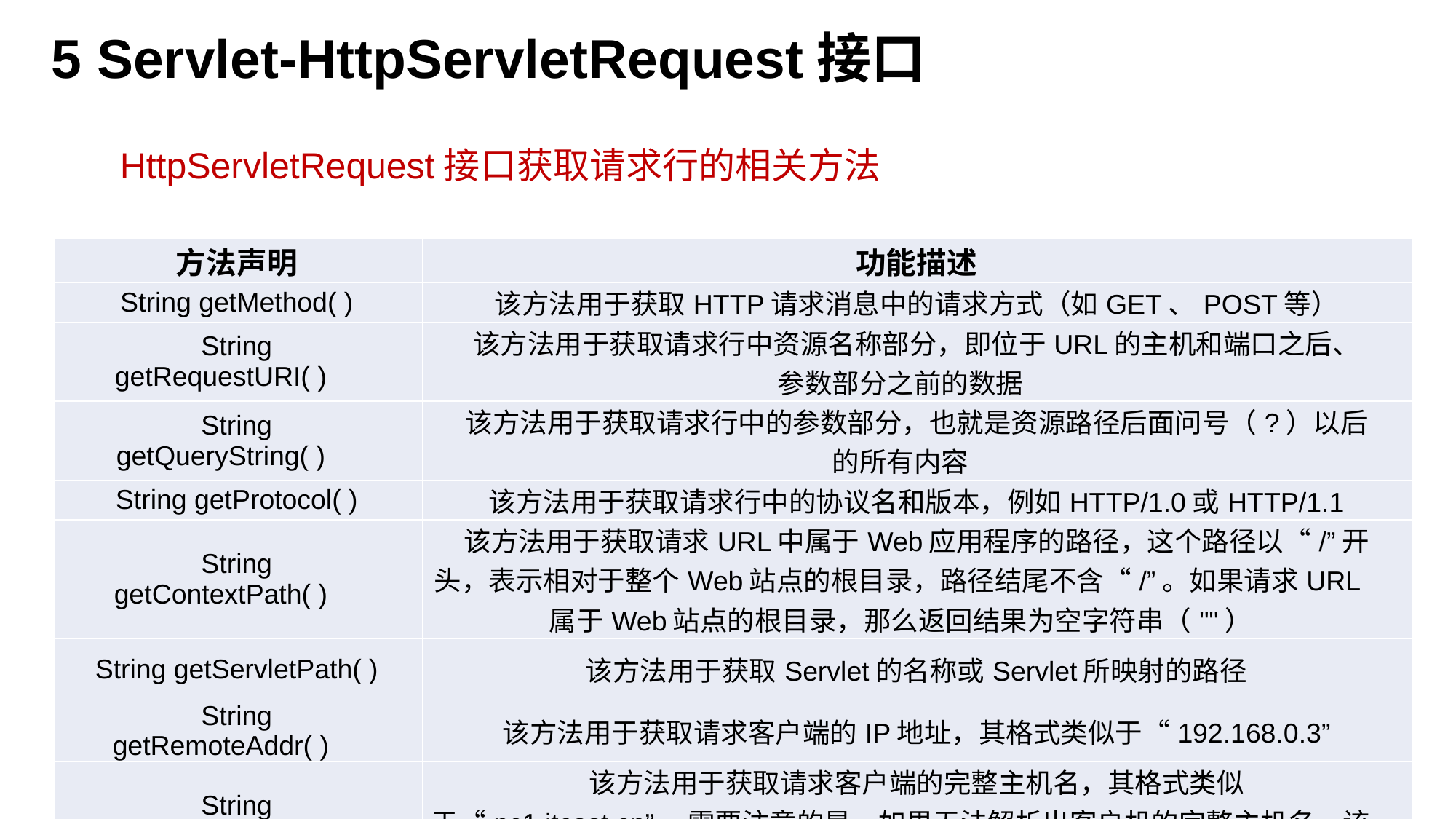

5 Servlet-HttpServletRequest接口
HttpServletRequest接口获取请求行的相关方法
| 方法声明 | 功能描述 |
| --- | --- |
| String getMethod( ) | 该方法用于获取HTTP请求消息中的请求方式（如GET、POST等） |
| String getRequestURI( ) | 该方法用于获取请求行中资源名称部分，即位于URL的主机和端口之后、参数部分之前的数据 |
| String getQueryString( ) | 该方法用于获取请求行中的参数部分，也就是资源路径后面问号（?）以后的所有内容 |
| String getProtocol( ) | 该方法用于获取请求行中的协议名和版本，例如HTTP/1.0或HTTP/1.1 |
| String getContextPath( ) | 该方法用于获取请求URL中属于Web应用程序的路径，这个路径以“/”开头，表示相对于整个Web站点的根目录，路径结尾不含“/”。如果请求URL属于Web站点的根目录，那么返回结果为空字符串（""） |
| String getServletPath( ) | 该方法用于获取Servlet的名称或Servlet所映射的路径 |
| String getRemoteAddr( ) | 该方法用于获取请求客户端的IP地址，其格式类似于“192.168.0.3” |
| String getRemoteHost( ) | 该方法用于获取请求客户端的完整主机名，其格式类似于“pc1.itcast.cn”。需要注意的是，如果无法解析出客户机的完整主机名，该方法将会返回客户端的IP地址 |